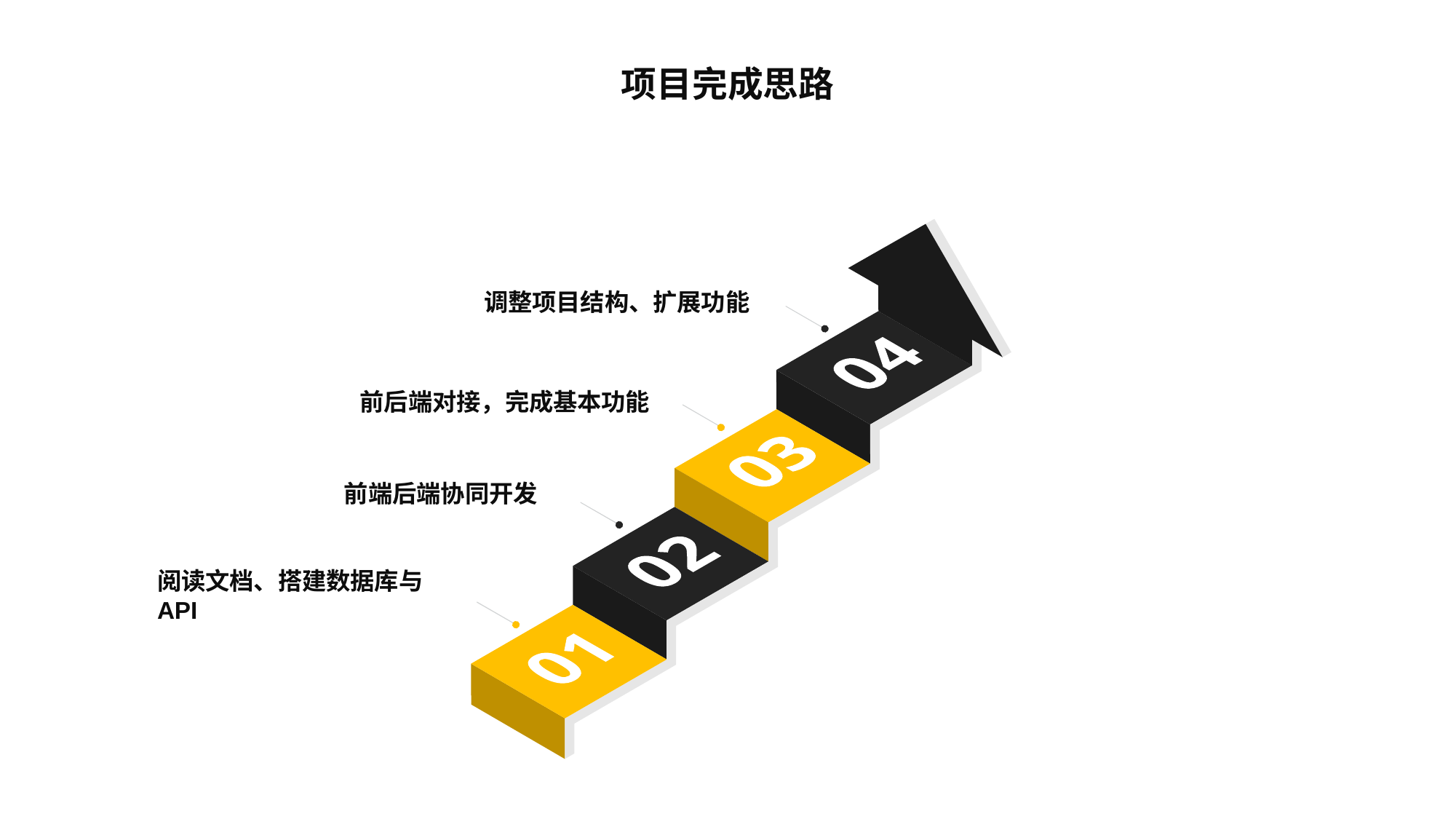

项目完成思路

调整项目结构、扩展功能

前后端对接，完成基本功能

前端后端协同开发

阅读文档、搭建数据库与API